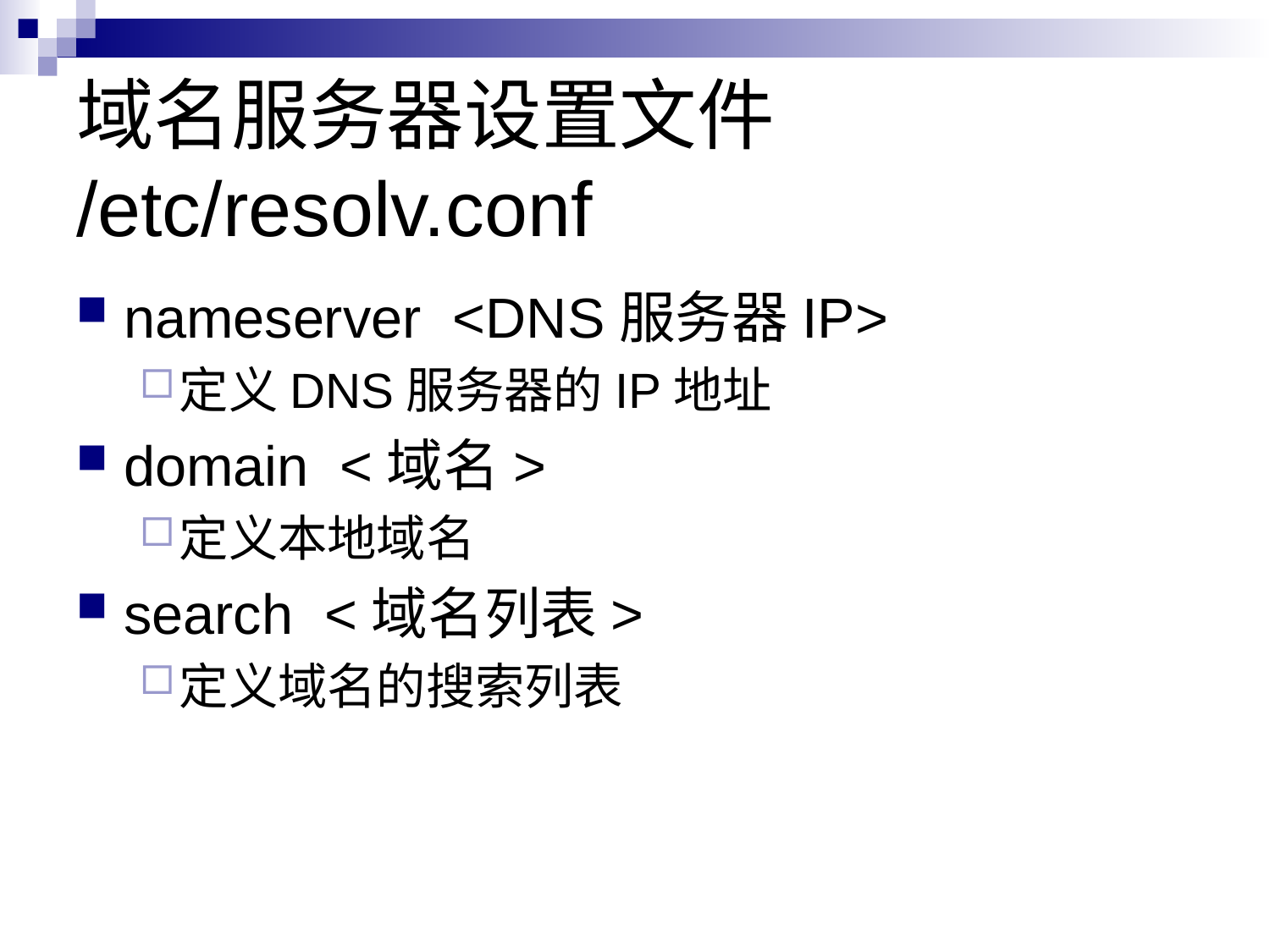

# 域名服务器设置文件 /etc/resolv.conf
nameserver  <DNS服务器IP>
定义DNS服务器的IP地址
domain  <域名>
定义本地域名
search  <域名列表>
定义域名的搜索列表